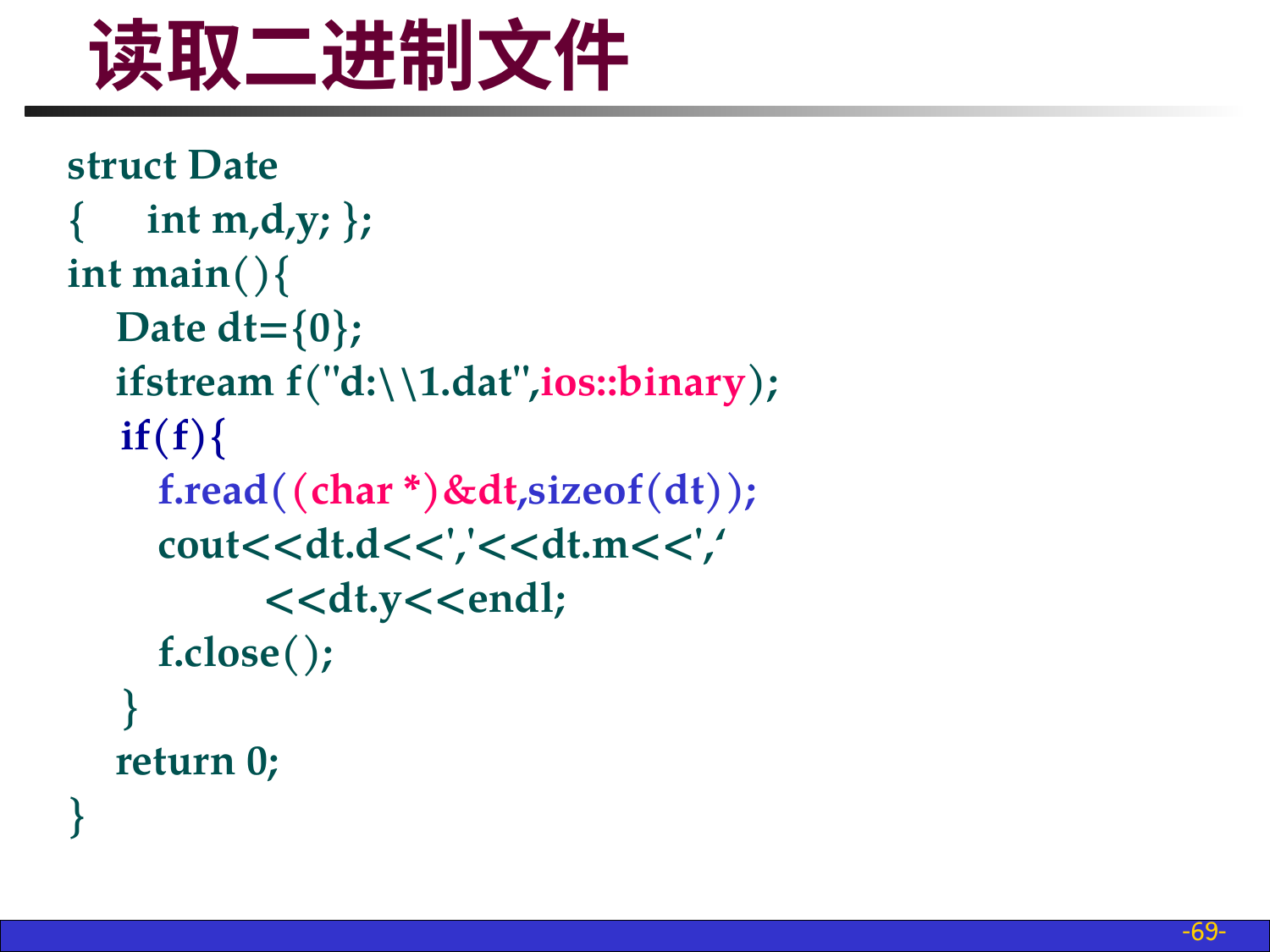

# 读取二进制文件
struct Date
{	   int m,d,y; };
int main(){
	Date dt={0};
	ifstream f("d:\\1.dat",ios::binary);
     if(f){
	    f.read((char *)&dt,sizeof(dt));
	    cout<<dt.d<<','<<dt.m<<',‘
		  <<dt.y<<endl;
	    f.close();
     }
	return 0;
}
-69-